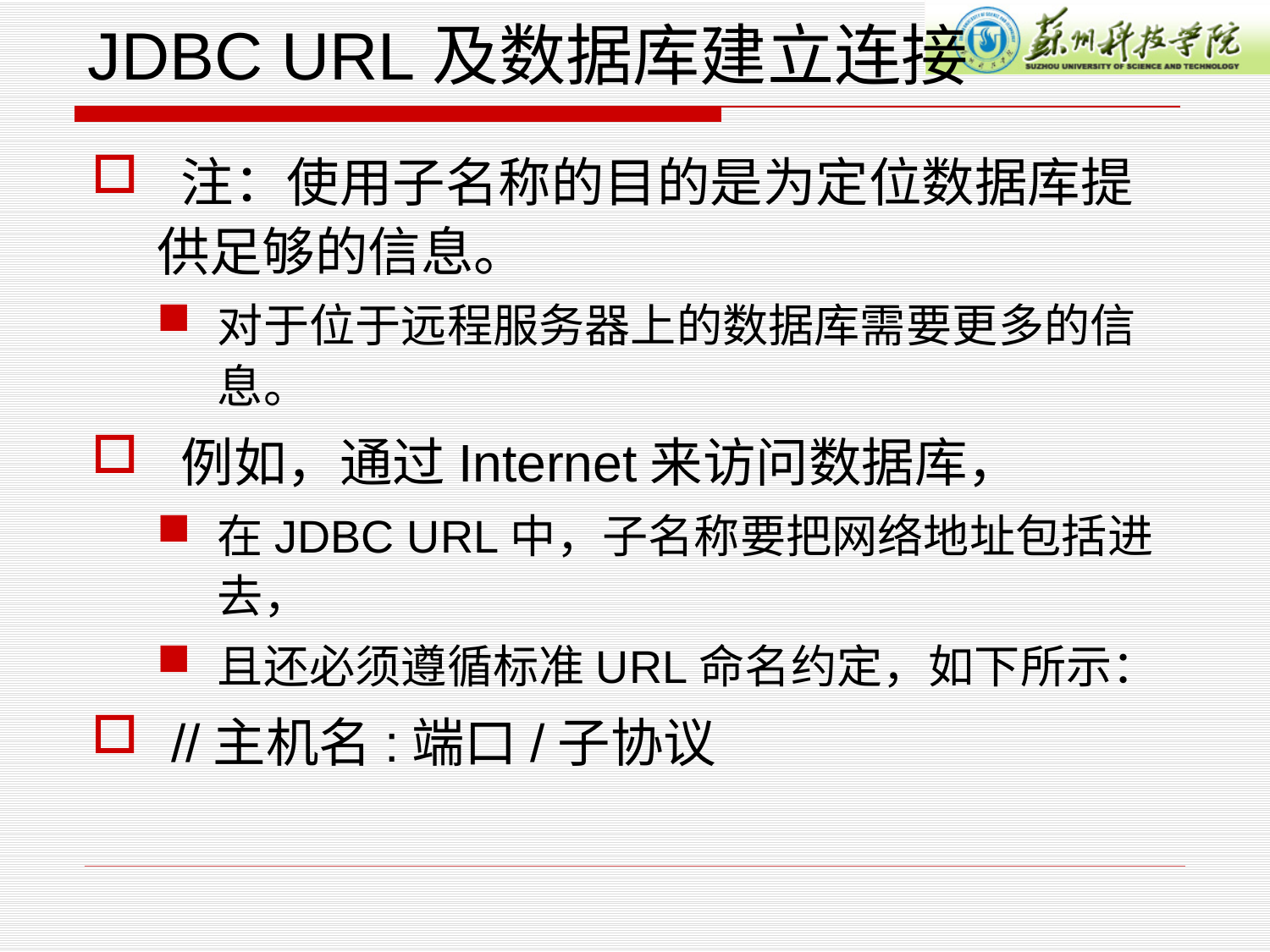

# JDBC URL及数据库建立连接
 注：使用子名称的目的是为定位数据库提供足够的信息。
对于位于远程服务器上的数据库需要更多的信息。
 例如，通过Internet来访问数据库，
在JDBC URL中，子名称要把网络地址包括进去，
且还必须遵循标准URL命名约定，如下所示：
 //主机名:端口/子协议